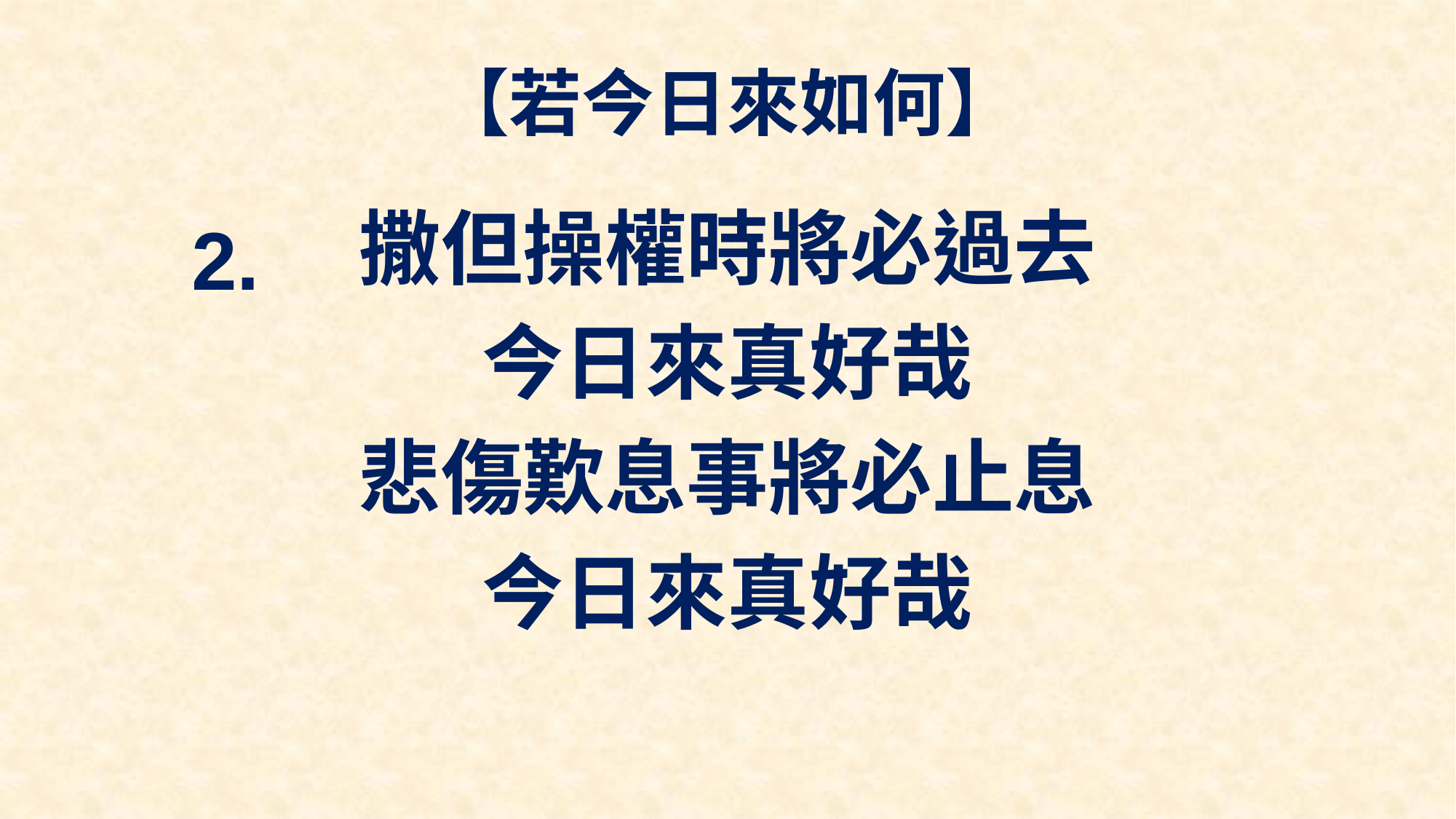

# 【若今日來如何】
撒但操權時將必過去
今日來真好哉
悲傷歎息事將必止息
今日來真好哉
2.